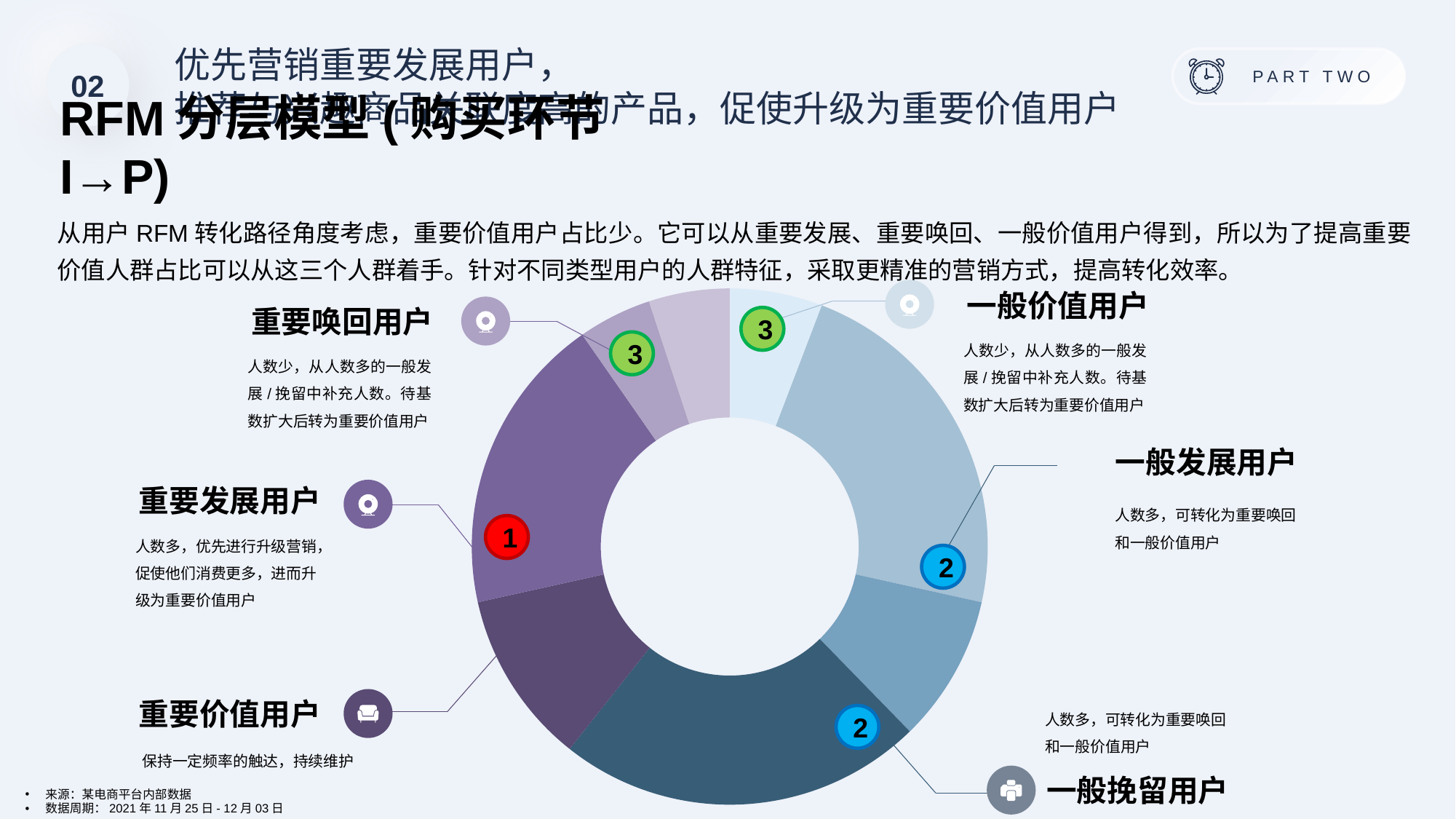

优先营销重要发展用户，
推荐与兴趣商品关联度高的产品，促使升级为重要价值用户

02
RFM分层模型(购买环节I→P)
从用户RFM转化路径角度考虑，重要价值用户占比少。它可以从重要发展、重要唤回、一般价值用户得到，所以为了提高重要价值人群占比可以从这三个人群着手。针对不同类型用户的人群特征，采取更精准的营销方式，提高转化效率。
一般价值用户
人数少，从人数多的一般发展/挽留中补充人数。待基数扩大后转为重要价值用户

### Chart

| Category | 销售额 |
|---|---|
| 一般价值用户 | 39.0 |
| 一般发展用户 | 152.0 |
| 一般唤回用户 | 62.0 |
| 一般挽留用户 | 154.0 |
| 重要价值用户 | 73.0 |
| 重要发展用户 | 126.0 |
| 重要唤回用户 | 31.0 |
| 重要挽留用户 | 34.0 |

重要唤回用户
人数少，从人数多的一般发展/挽留中补充人数。待基数扩大后转为重要价值用户

3
3
一般发展用户
人数多，可转化为重要唤回和一般价值用户
重要发展用户
人数多，优先进行升级营销，促使他们消费更多，进而升级为重要价值用户

1
2
重要价值用户
保持一定频率的触达，持续维护

人数多，可转化为重要唤回和一般价值用户
一般挽留用户
2

来源：某电商平台内部数据
数据周期：2021年11月25日- 12月03日